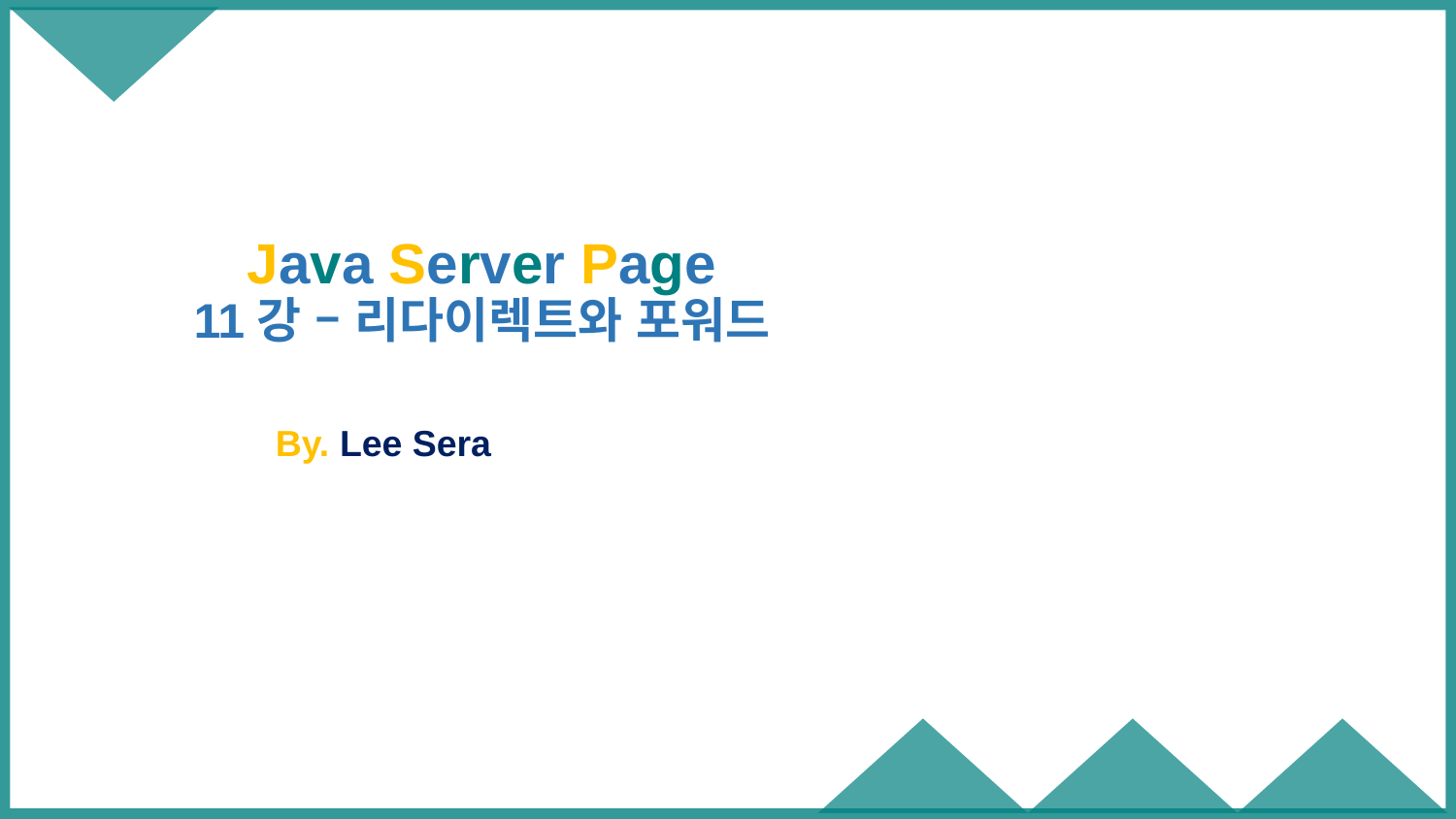

# Java Server Page 11강 – 리다이렉트와 포워드
By. Lee Sera